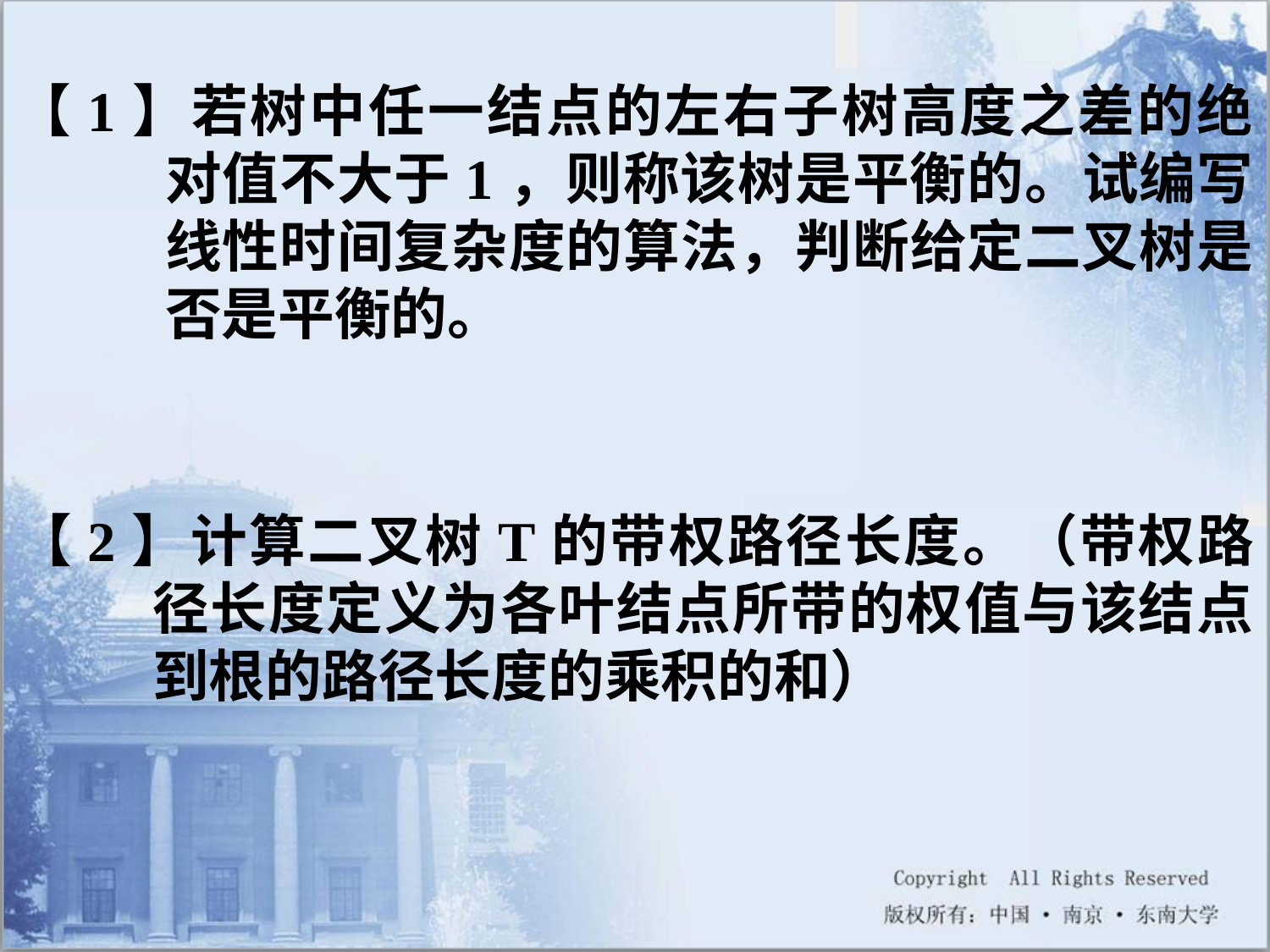

【1】若树中任一结点的左右子树高度之差的绝对值不大于1，则称该树是平衡的。试编写线性时间复杂度的算法，判断给定二叉树是否是平衡的。
【2】计算二叉树T的带权路径长度。（带权路径长度定义为各叶结点所带的权值与该结点到根的路径长度的乘积的和）